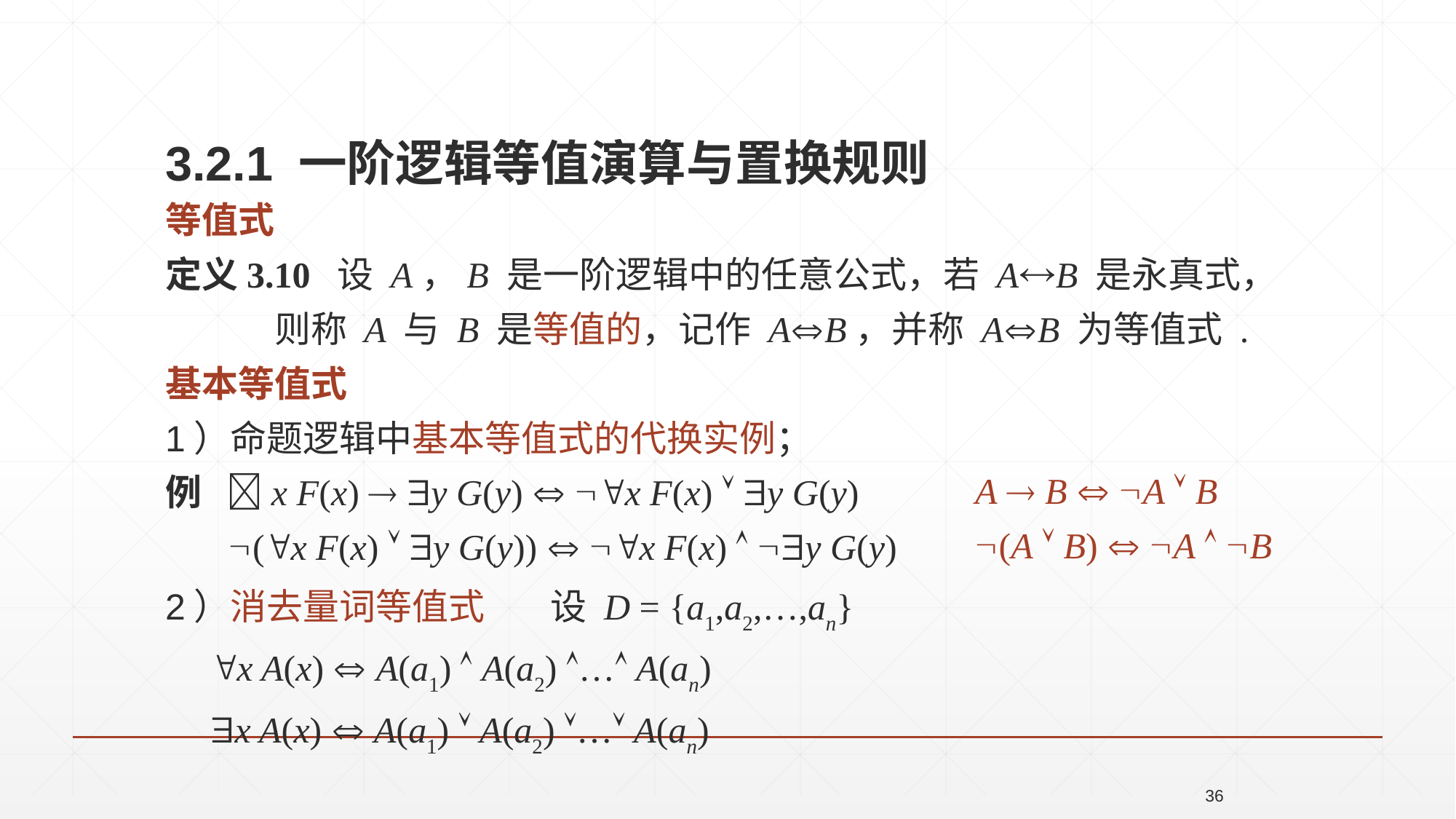

3.2.1 一阶逻辑等值演算与置换规则
等值式
定义3.10  设 A，B 是一阶逻辑中的任意公式，若 A↔B 是永真式，
	则称 A 与 B 是等值的，记作 A⇔B，并称 A⇔B 为等值式 .
基本等值式
1）命题逻辑中基本等值式的代换实例；
例   ∀x F(x) → ∃y G(y) ⇔ ¬∀x F(x) ∨ ∃y G(y)
       ¬(∀x F(x) ∨ ∃y G(y)) ⇔ ¬∀x F(x) ∧ ¬∃y G(y)
2）消去量词等值式        设 D = {a1,a2,…,an}
     ∀x A(x) ⇔ A(a1) ∧ A(a2) ∧…∧ A(an)
     ∃x A(x) ⇔ A(a1) ∨ A(a2) ∨…∨ A(an)
A → B ⇔ ¬A ∨ B
¬(A ∨ B) ⇔ ¬A ∧ ¬B
36